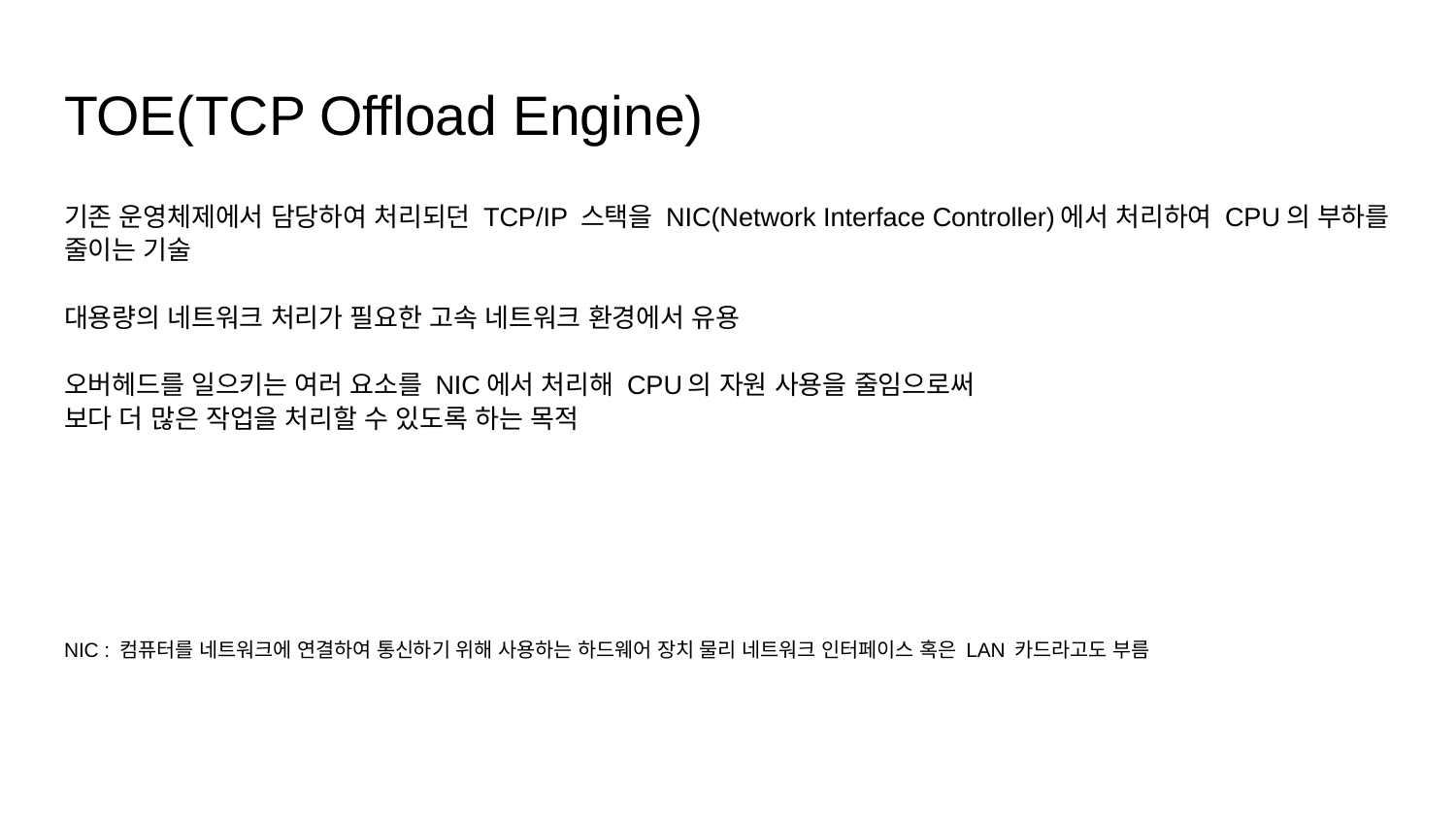

# TOE(TCP Offload Engine)
기존 운영체제에서 담당하여 처리되던 TCP/IP 스택을 NIC(Network Interface Controller)에서 처리하여 CPU의 부하를 줄이는 기술

대용량의 네트워크 처리가 필요한 고속 네트워크 환경에서 유용

오버헤드를 일으키는 여러 요소를 NIC에서 처리해 CPU의 자원 사용을 줄임으로써
보다 더 많은 작업을 처리할 수 있도록 하는 목적

NIC : 컴퓨터를 네트워크에 연결하여 통신하기 위해 사용하는 하드웨어 장치 물리 네트워크 인터페이스 혹은 LAN 카드라고도 부름